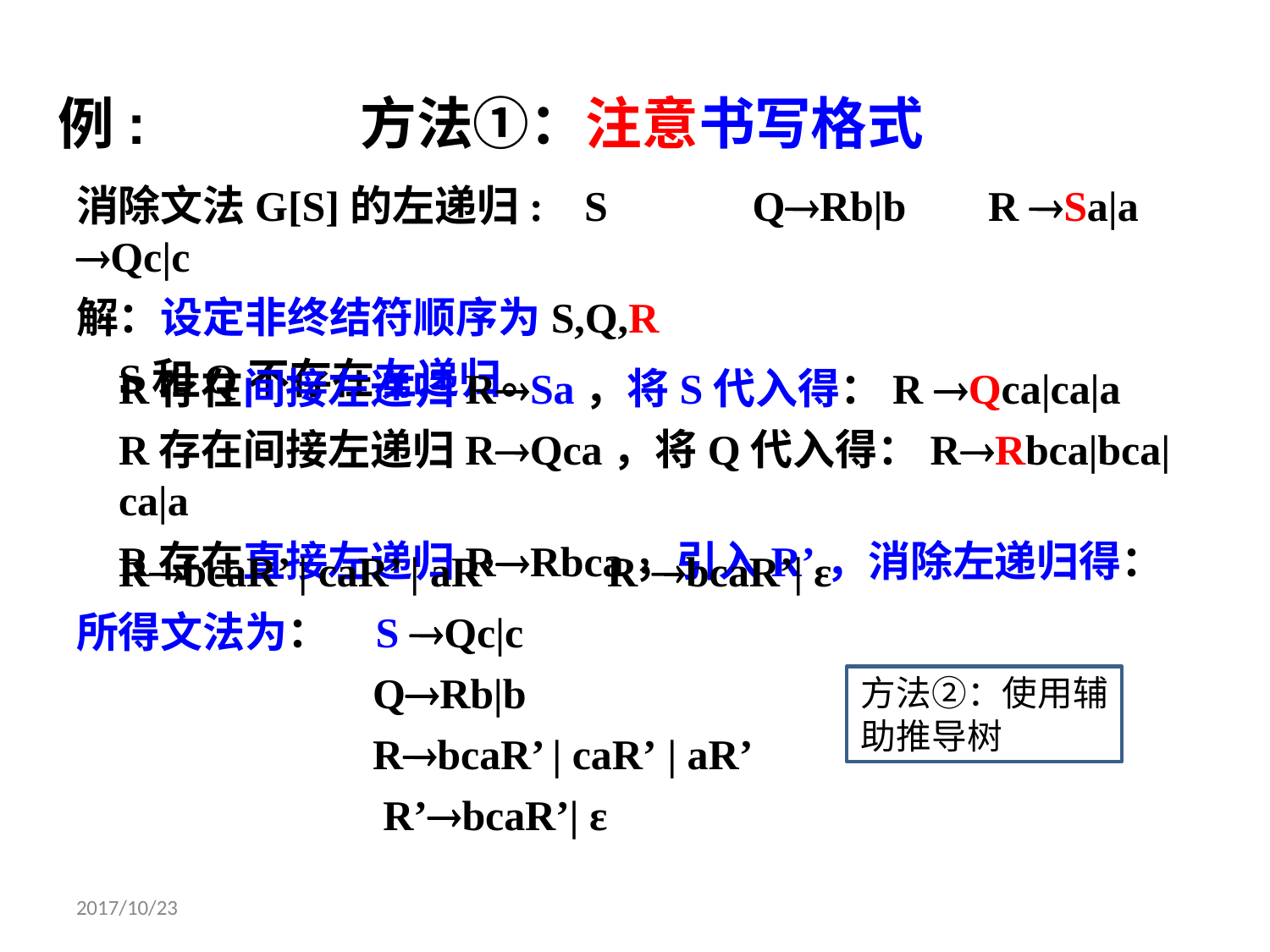

# 例:             方法①：注意书写格式
消除文法G[S]的左递归:	S →Qc|c
解：设定非终结符顺序为S,Q,R
S和Q不存在左递归。
Q→Rb|b
R →Sa|a
R存在间接左递归R→Sa，将S代入得：R →Qca|ca|a
R存在间接左递归R→Qca，将Q代入得：R→Rbca|bca|ca|a
R存在直接左递归R→Rbca，引入R’，消除左递归得：
R→bcaR’ | caR’ | aR’
所得文法为：	S →Qc|c
Q→Rb|b
R’→bcaR’| ε
方法②：使用辅助推导树

R→bcaR’ | caR’ | aR’  R’→bcaR’| ε
2017/10/23
18